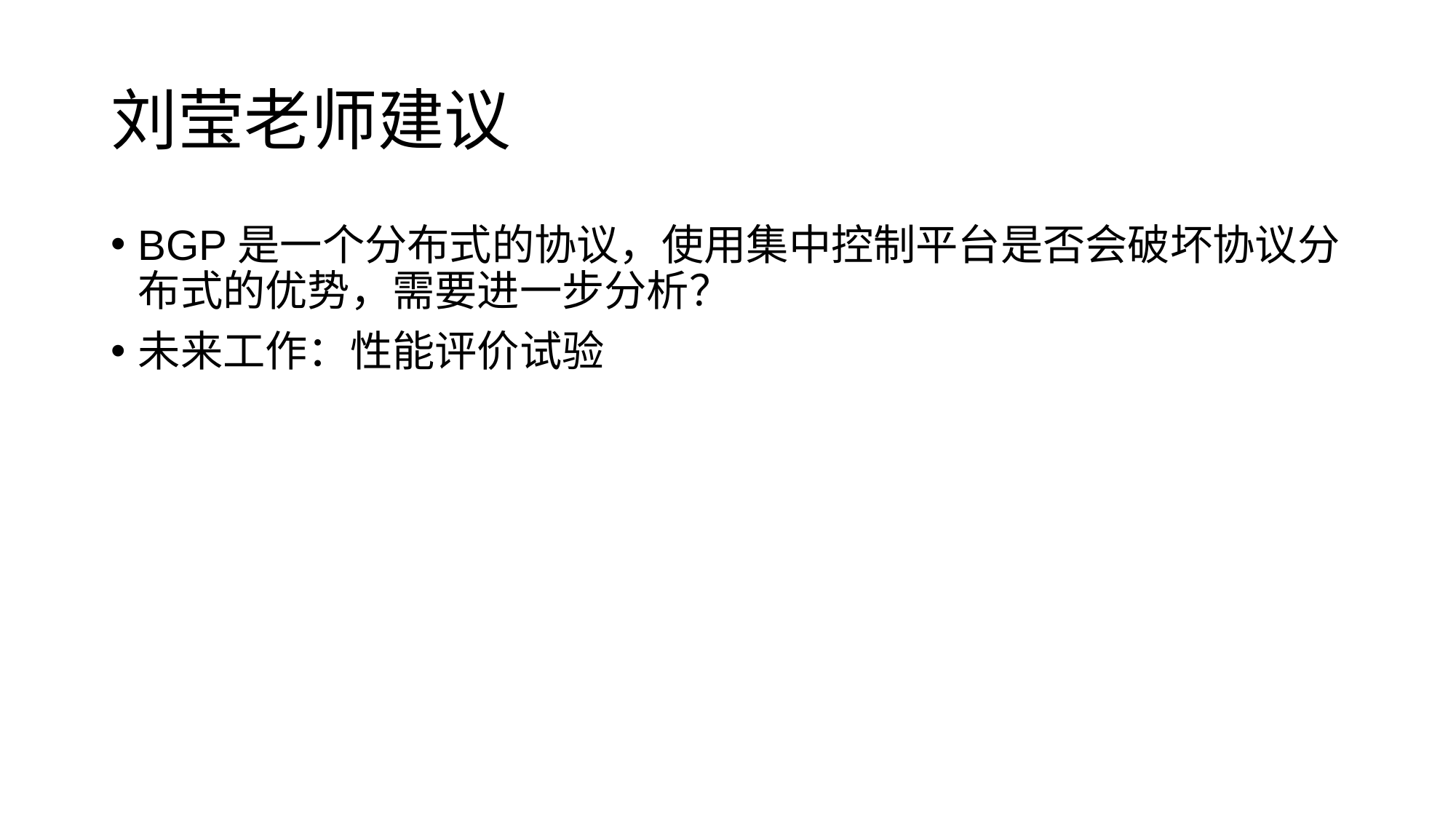

# 刘莹老师建议
BGP是一个分布式的协议，使用集中控制平台是否会破坏协议分布式的优势，需要进一步分析？
未来工作：性能评价试验